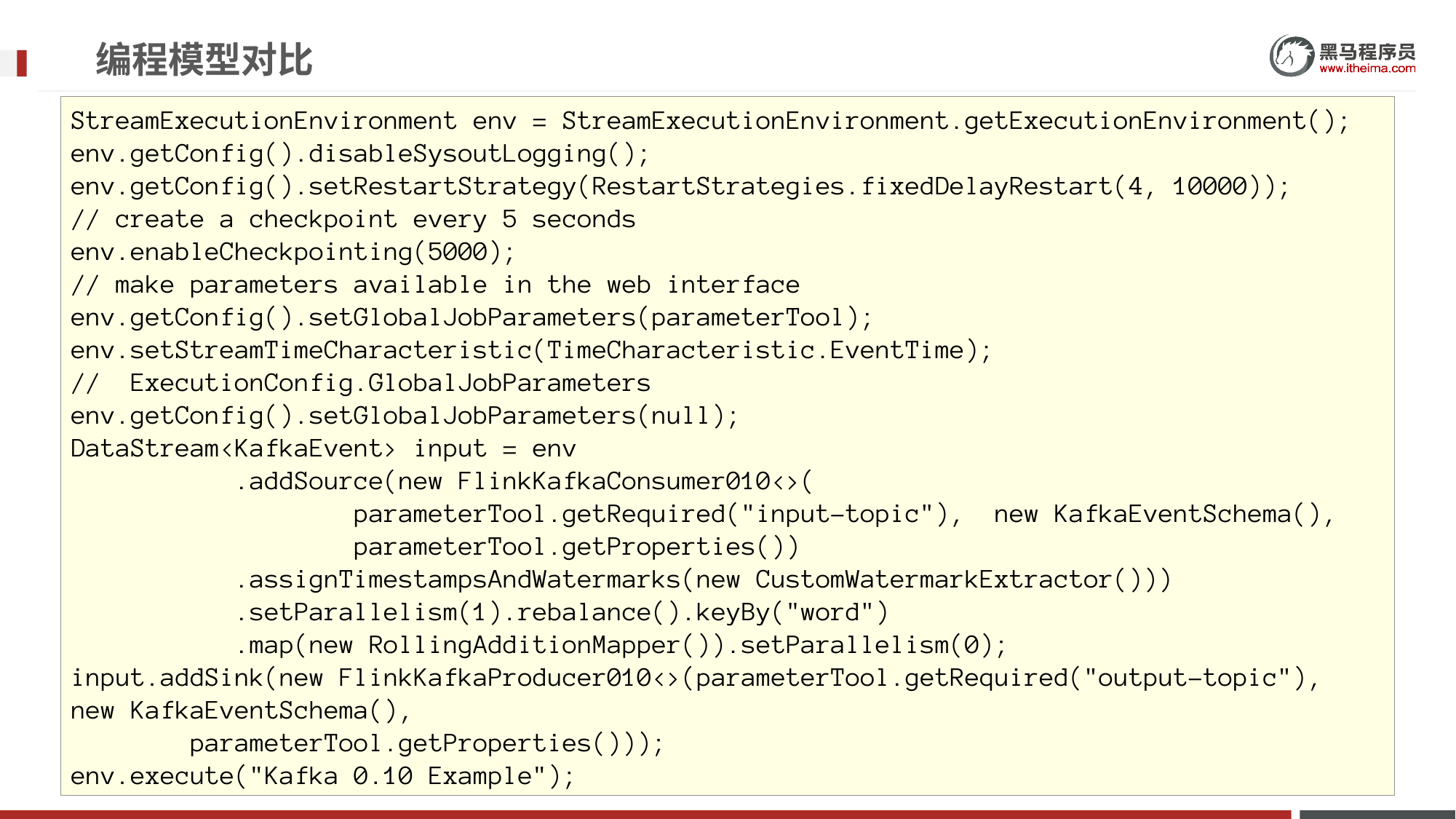

# 编程模型对比
StreamExecutionEnvironment env = StreamExecutionEnvironment.getExecutionEnvironment();
env.getConfig().disableSysoutLogging();
env.getConfig().setRestartStrategy(RestartStrategies.fixedDelayRestart(4, 10000));
// create a checkpoint every 5 seconds
env.enableCheckpointing(5000);
// make parameters available in the web interface
env.getConfig().setGlobalJobParameters(parameterTool);
env.setStreamTimeCharacteristic(TimeCharacteristic.EventTime);
//  ExecutionConfig.GlobalJobParameters
env.getConfig().setGlobalJobParameters(null);
DataStream<KafkaEvent> input = env
           .addSource(new FlinkKafkaConsumer010<>(
                   parameterTool.getRequired("input-topic"),  new KafkaEventSchema(),
                   parameterTool.getProperties())
           .assignTimestampsAndWatermarks(new CustomWatermarkExtractor()))
           .setParallelism(1).rebalance().keyBy("word")
           .map(new RollingAdditionMapper()).setParallelism(0);
input.addSink(new FlinkKafkaProducer010<>(parameterTool.getRequired("output-topic"), new KafkaEventSchema(),
        parameterTool.getProperties()));
env.execute("Kafka 0.10 Example");